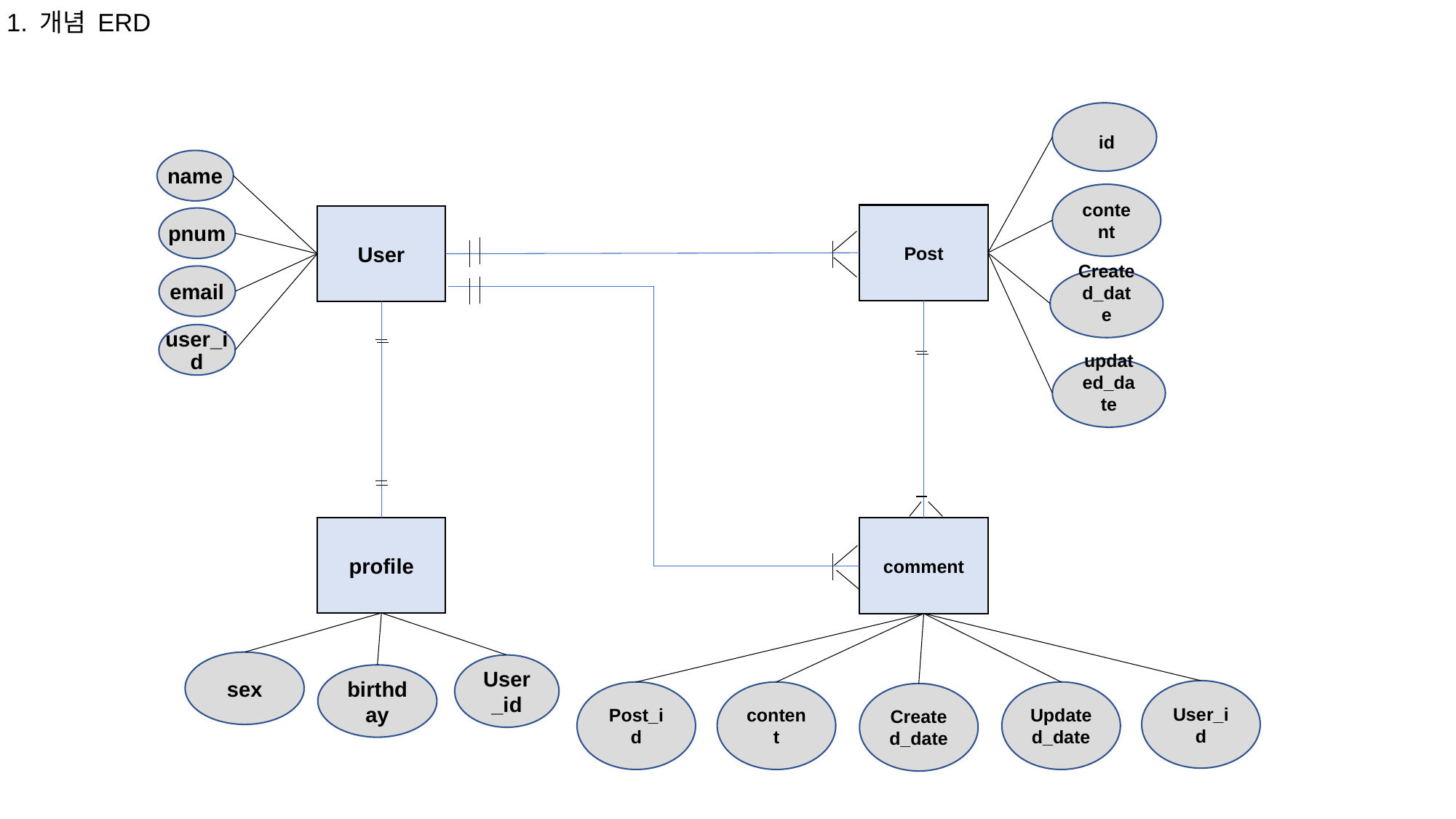

# 1. 개념 ERD

id

name
content

Post
User

pnum

Created_date

email

user_id
updated_date

profile
comment
sex
User_id
birthday
User_id
Post_id
content
Updated_date
Created_date